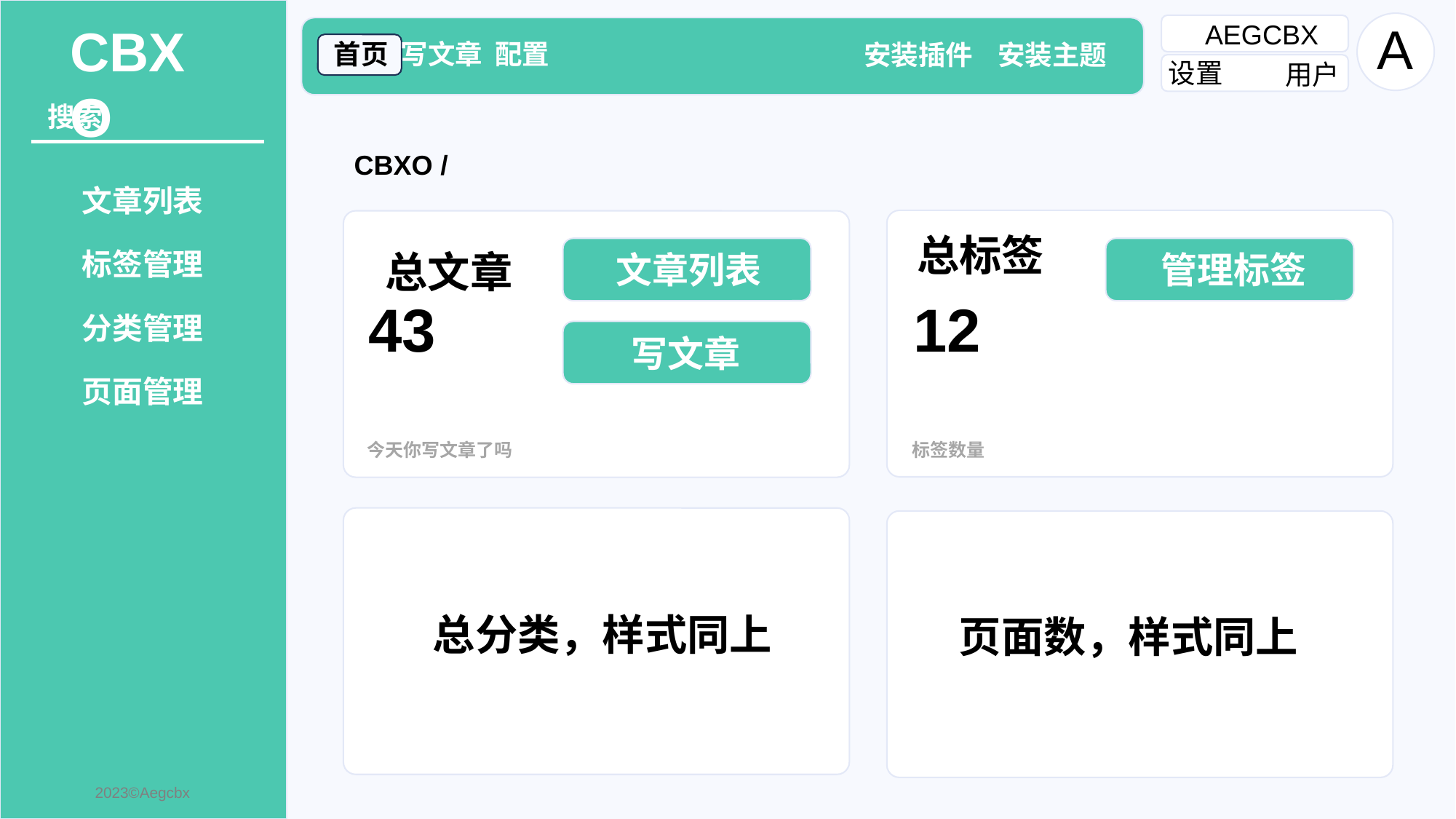

A
CBXO
AEGCBX

首页  写文章  配置
安装插件    安装主题

设置
用户

搜索
CBXO /
文章列表

总标签

总文章
标签管理
管理标签
文章列表
43
12
分类管理

写文章
页面管理
今天你写文章了吗
标签数量

总分类，样式同上
页面数，样式同上
2023©Aegcbx